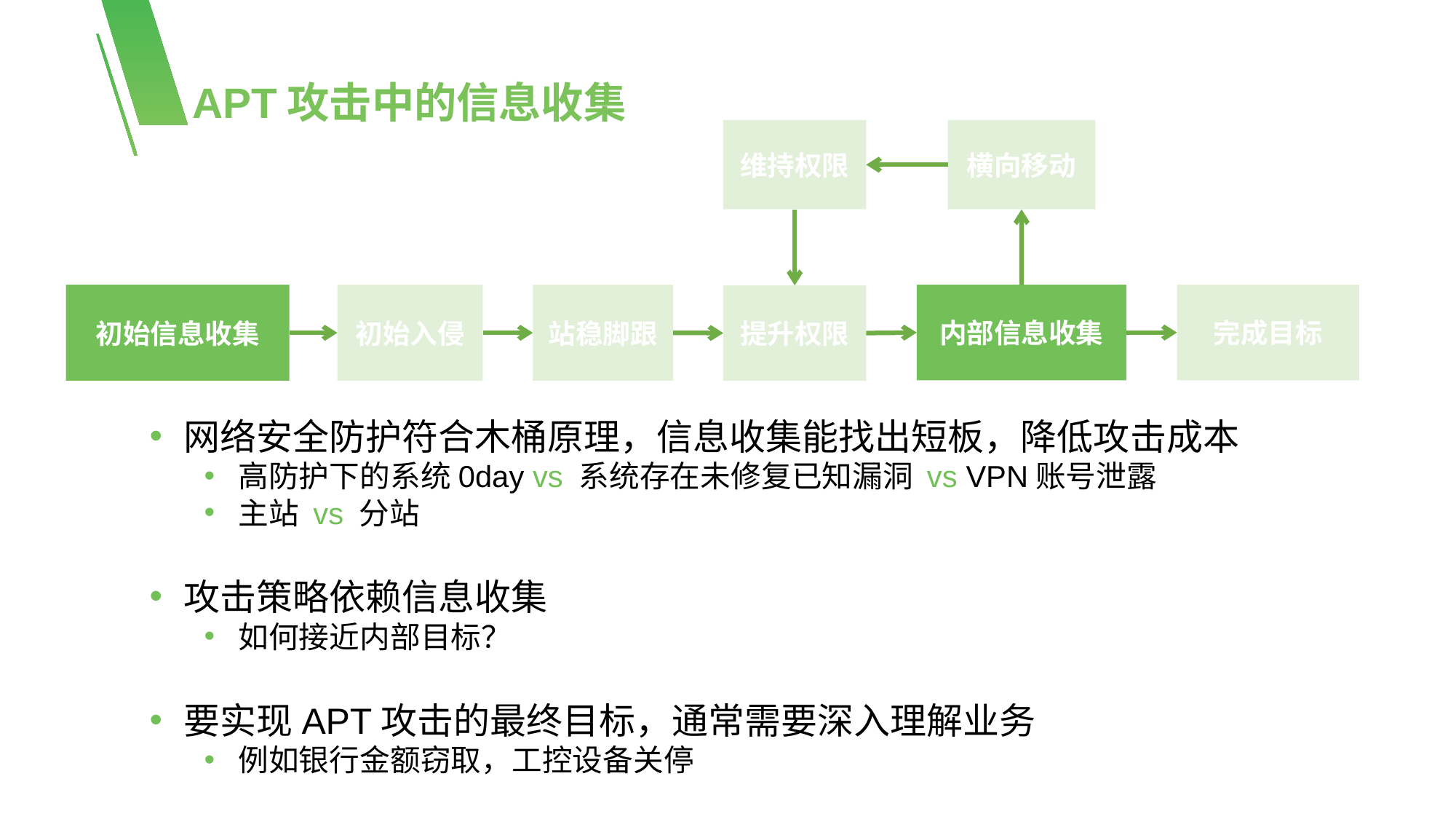

APT攻击中的信息收集
维持权限
横向移动
初始信息收集
初始入侵
站稳脚跟
内部信息收集
完成目标
提升权限
网络安全防护符合木桶原理，信息收集能找出短板，降低攻击成本
高防护下的系统0day vs 系统存在未修复已知漏洞 vs VPN账号泄露
主站 vs 分站

攻击策略依赖信息收集
如何接近内部目标？

要实现APT攻击的最终目标，通常需要深入理解业务
例如银行金额窃取，工控设备关停